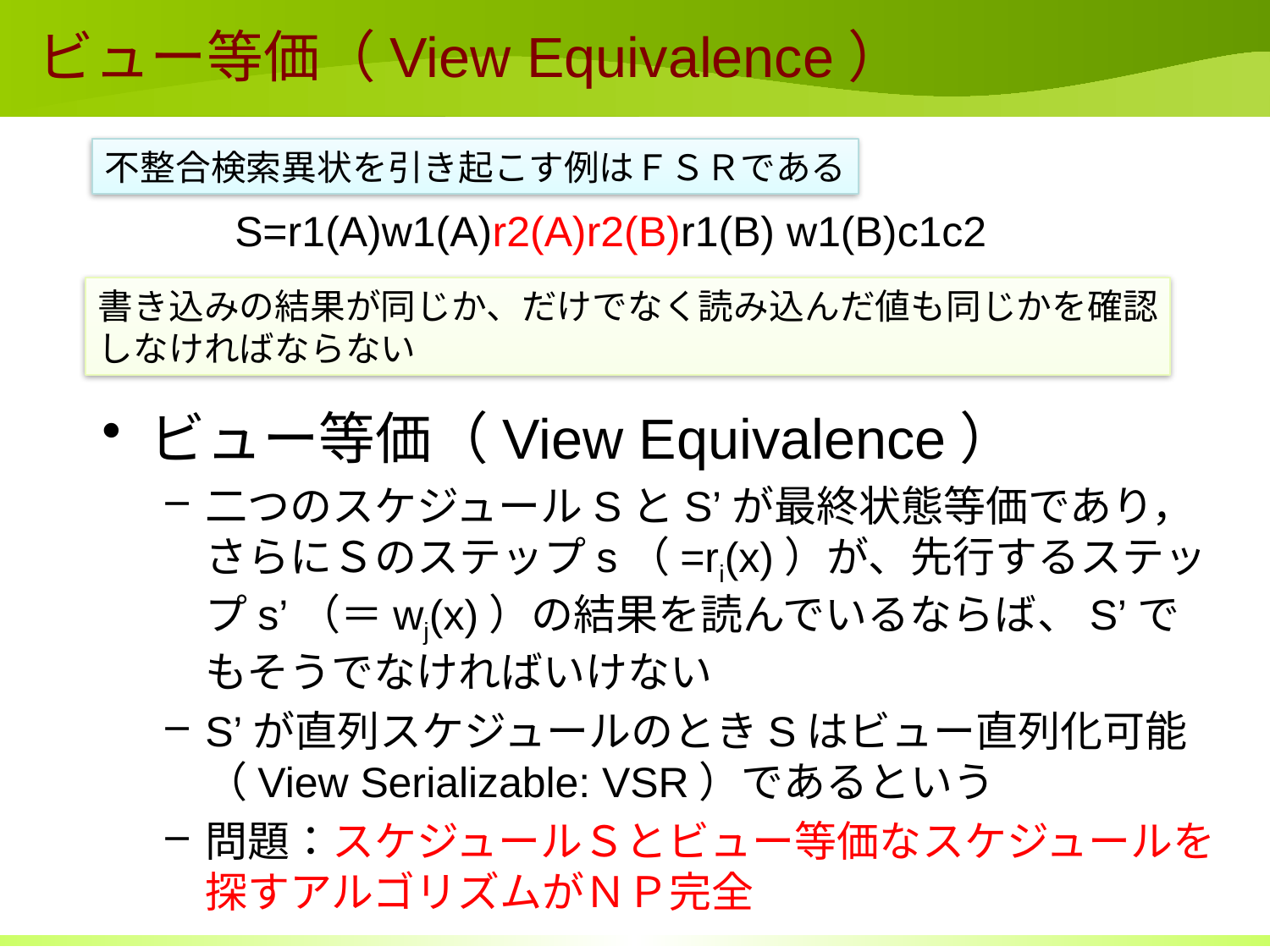

# ビュー等価（View Equivalence）
不整合検索異状を引き起こす例はＦＳＲである
S=r1(A)w1(A)r2(A)r2(B)r1(B) w1(B)c1c2
書き込みの結果が同じか、だけでなく読み込んだ値も同じかを確認
しなければならない
ビュー等価（View Equivalence）
二つのスケジュールSとS’が最終状態等価であり，
さらにＳのステップs（=ri(x)）が、先行するステップs’（＝wj(x)）の結果を読んでいるならば、S’でもそうでなければいけない
S’が直列スケジュールのときSはビュー直列化可能（View Serializable: VSR）であるという
問題：スケジュールＳとビュー等価なスケジュールを探すアルゴリズムがＮＰ完全